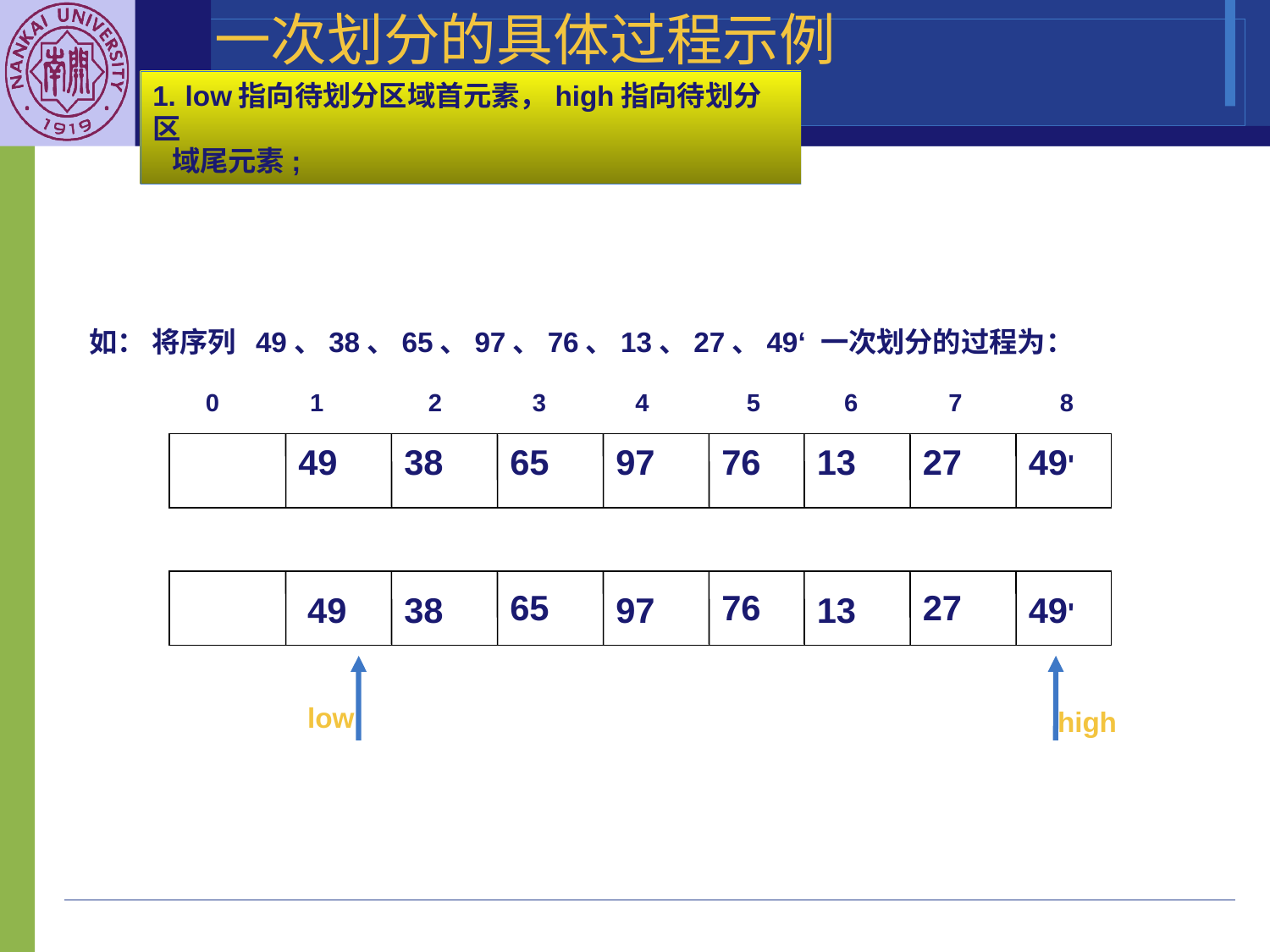

一次划分的具体过程示例
1. low指向待划分区域首元素，high指向待划分区
  域尾元素;

如： 将序列  49、38、65、97、76、13、27、49‘ 一次划分的过程为：
0             1               2             3	       4              5            6             7              8

49
38
65
97
76
13
27
49'

65
76
27
49
38
97
13
49'

low

high
18